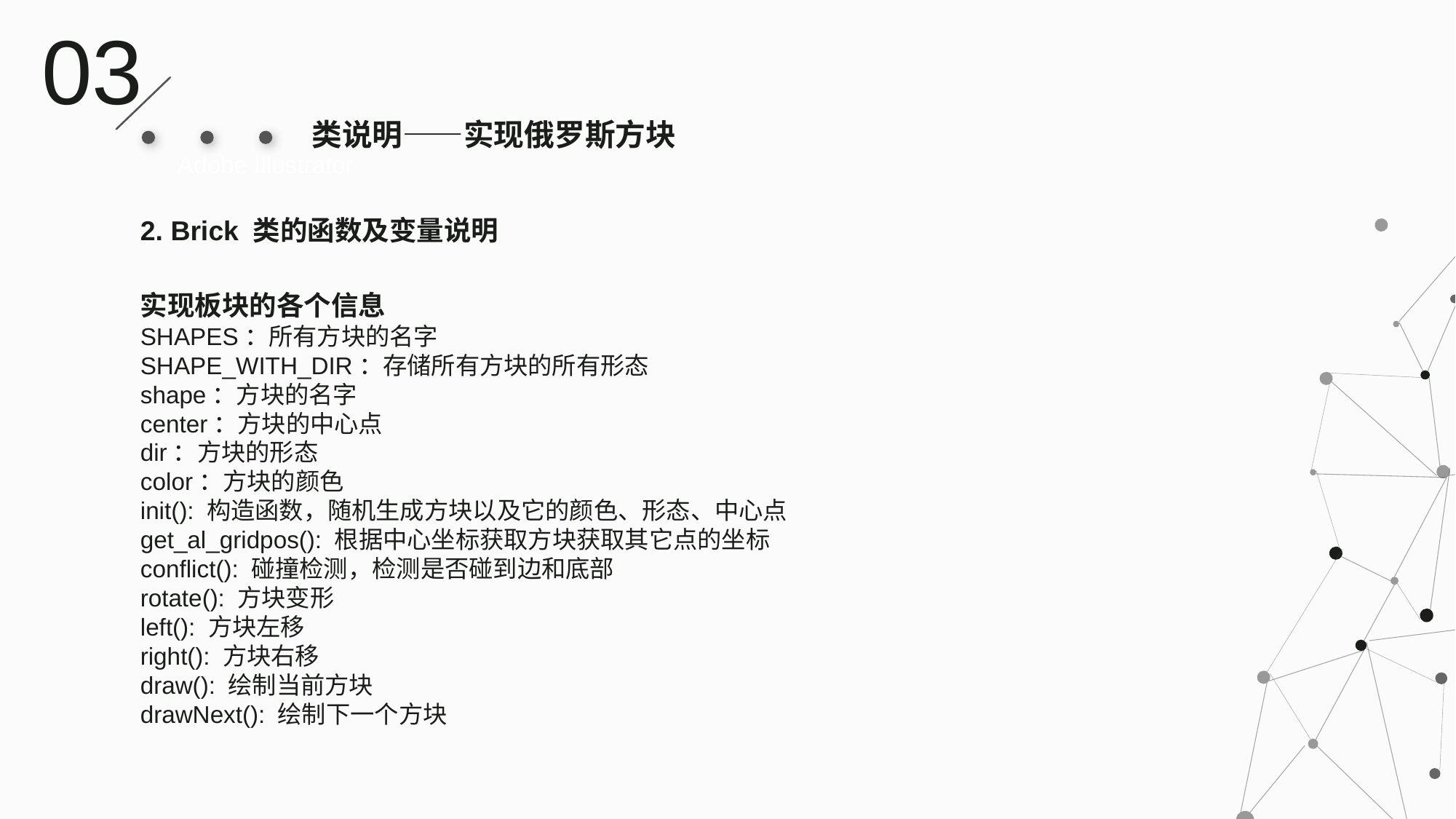

03
类说明——实现俄罗斯方块

Adobe Illustrator
2. Brick 类的函数及变量说明

实现板块的各个信息
SHAPES：所有方块的名字
SHAPE_WITH_DIR：存储所有方块的所有形态
shape：方块的名字
center：方块的中心点
dir：方块的形态
color：方块的颜色
init(): 构造函数，随机生成方块以及它的颜色、形态、中心点
get_al_gridpos(): 根据中心坐标获取方块获取其它点的坐标
conflict(): 碰撞检测，检测是否碰到边和底部
rotate(): 方块变形
left(): 方块左移
right(): 方块右移
draw(): 绘制当前方块
drawNext(): 绘制下一个方块